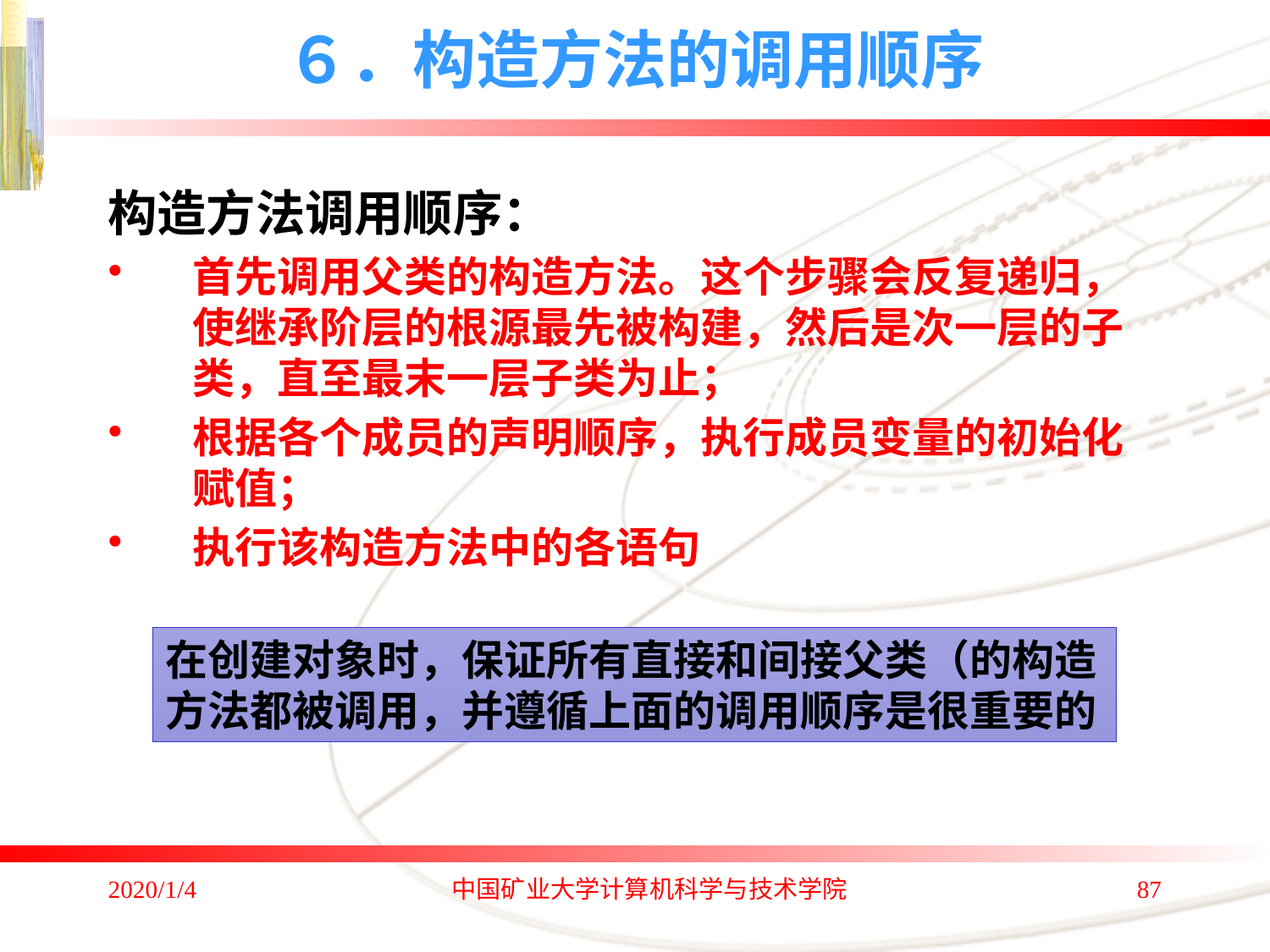

# ６．构造方法的调用顺序
构造方法调用顺序：
首先调用父类的构造方法。这个步骤会反复递归，使继承阶层的根源最先被构建，然后是次一层的子类，直至最末一层子类为止；
根据各个成员的声明顺序，执行成员变量的初始化赋值；
执行该构造方法中的各语句
在创建对象时，保证所有直接和间接父类（的构造方法都被调用，并遵循上面的调用顺序是很重要的
2020/1/4
中国矿业大学计算机科学与技术学院
87